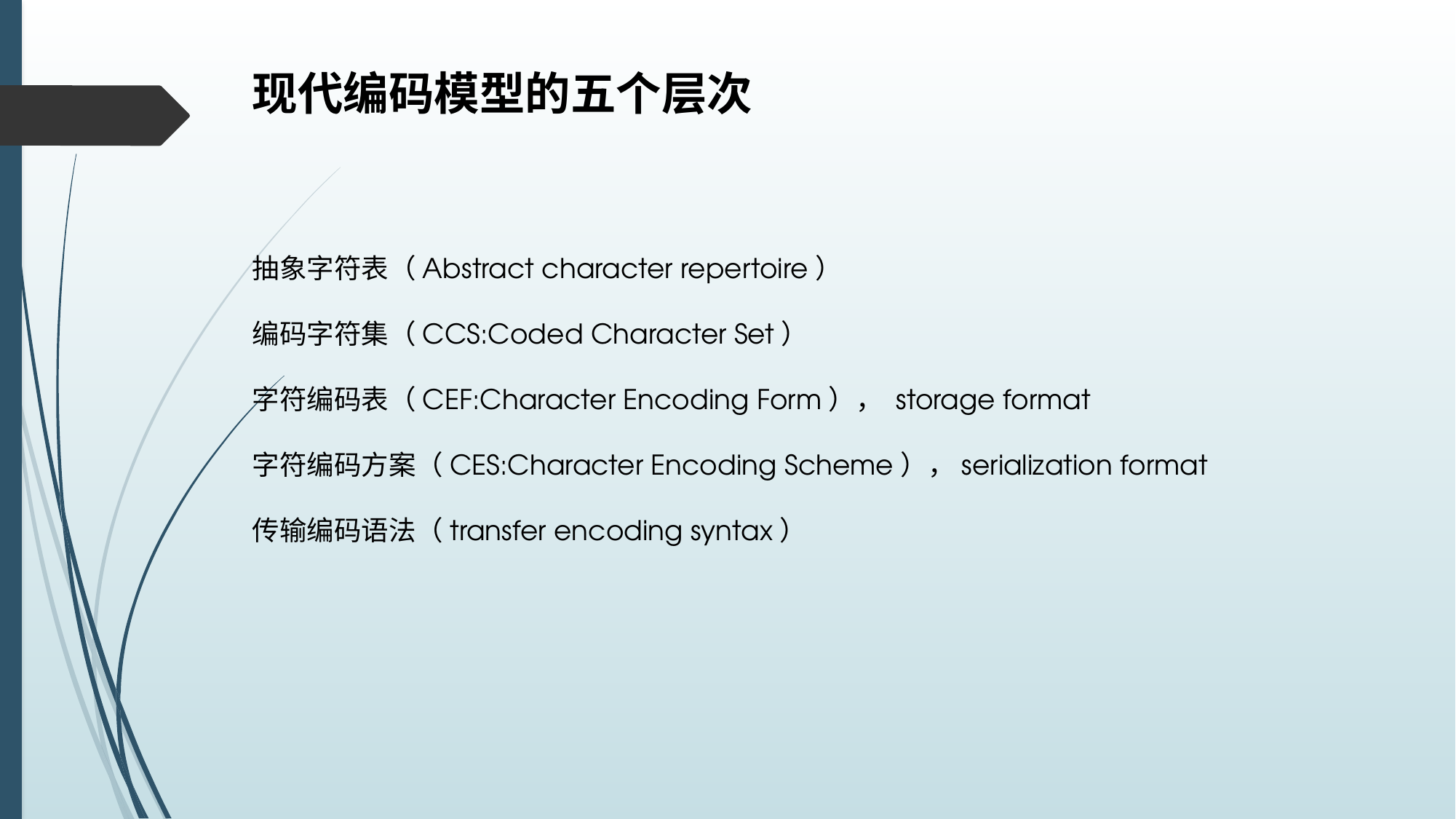

现代编码模型的五个层次
抽象字符表（Abstract character repertoire）

编码字符集（CCS:Coded Character Set）

字符编码表（CEF:Character Encoding Form）， storage format

字符编码方案（CES:Character Encoding Scheme），serialization format

传输编码语法（transfer encoding syntax）